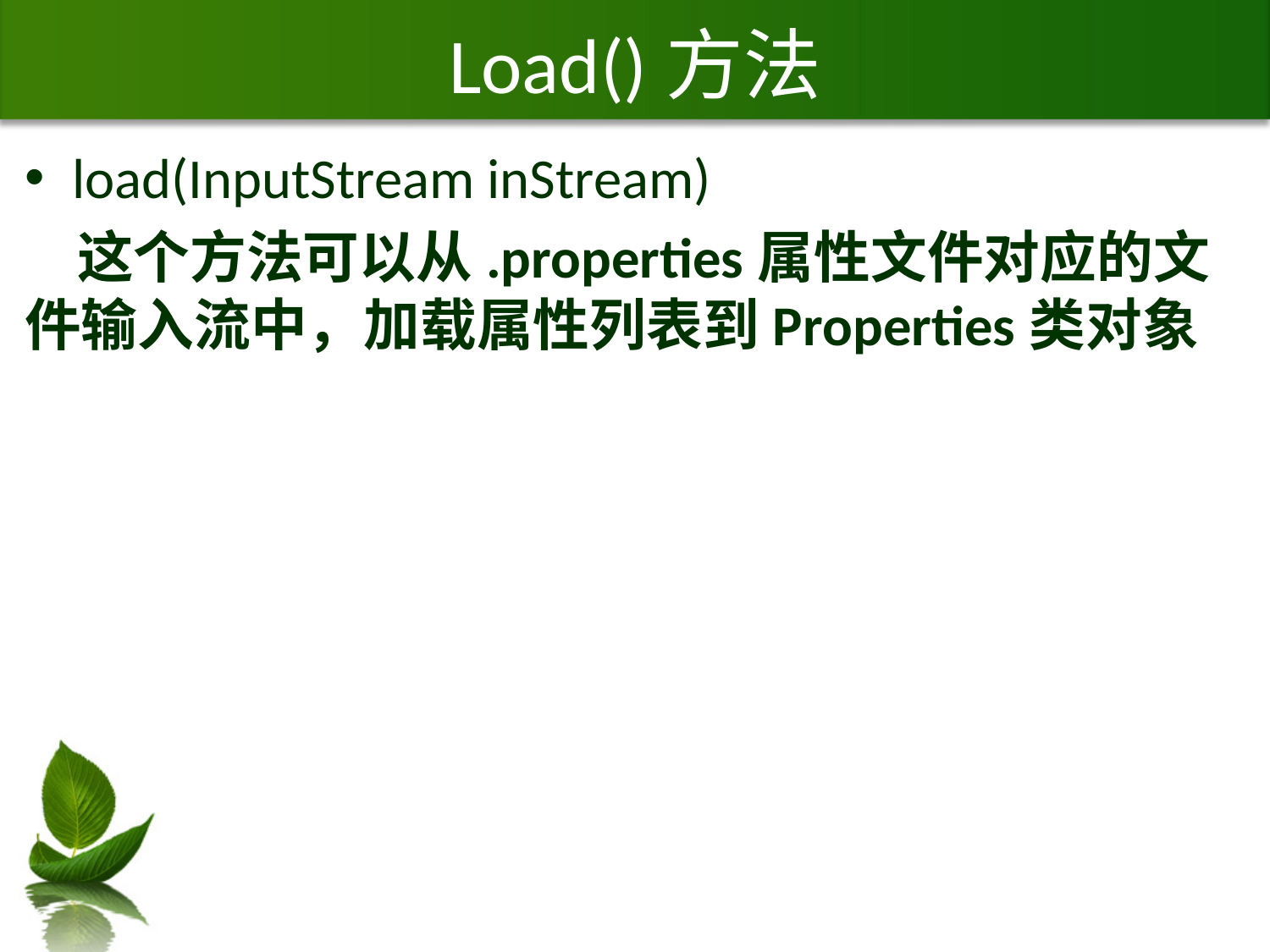

# Load()方法
load(InputStream inStream)
   这个方法可以从.properties属性文件对应的文件输入流中，加载属性列表到Properties类对象